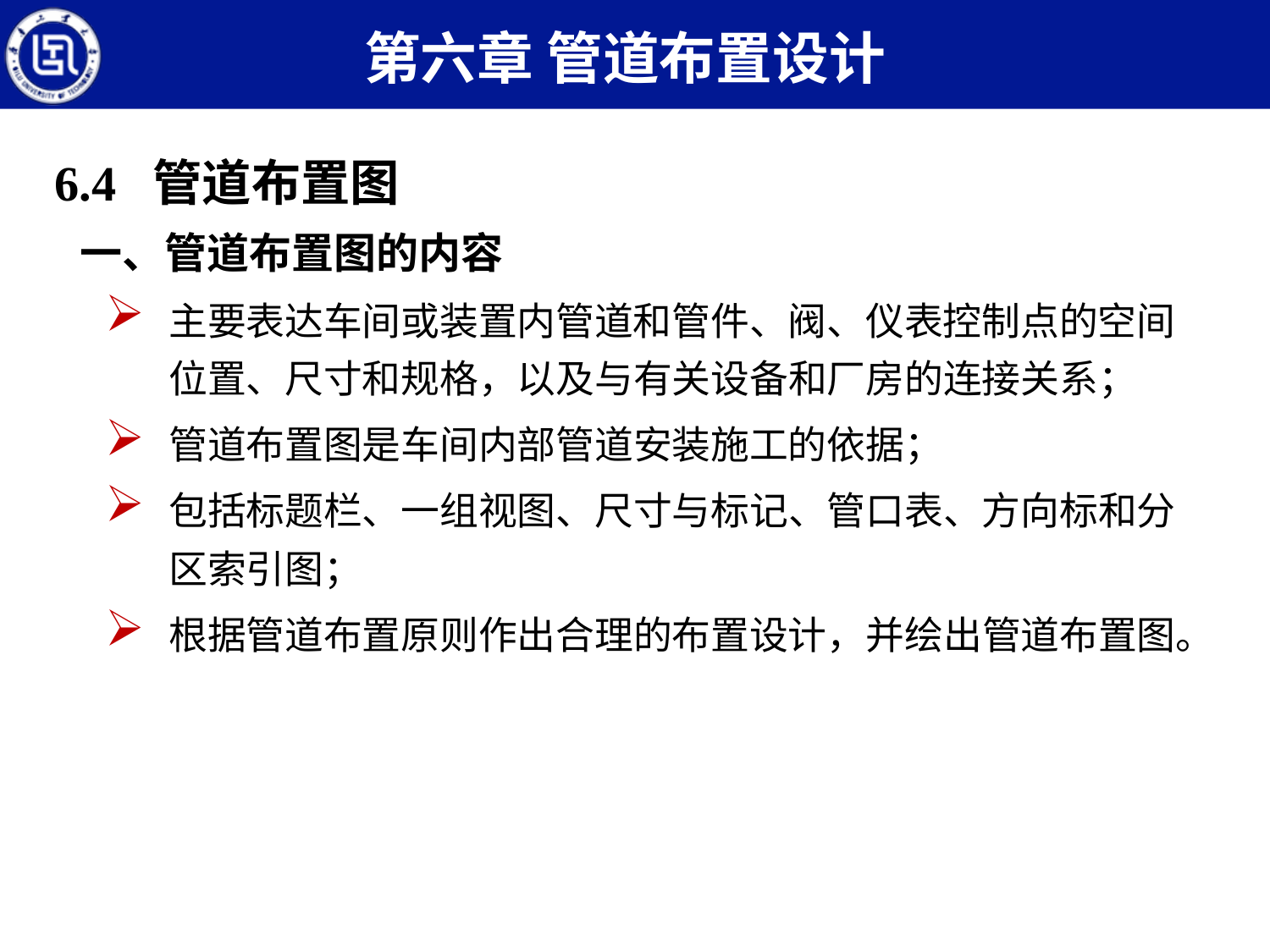

第六章 管道布置设计
6.4  管道布置图
一、管道布置图的内容
主要表达车间或装置内管道和管件、阀、仪表控制点的空间位置、尺寸和规格，以及与有关设备和厂房的连接关系；
管道布置图是车间内部管道安装施工的依据；
包括标题栏、一组视图、尺寸与标记、管口表、方向标和分区索引图；
根据管道布置原则作出合理的布置设计，并绘出管道布置图。